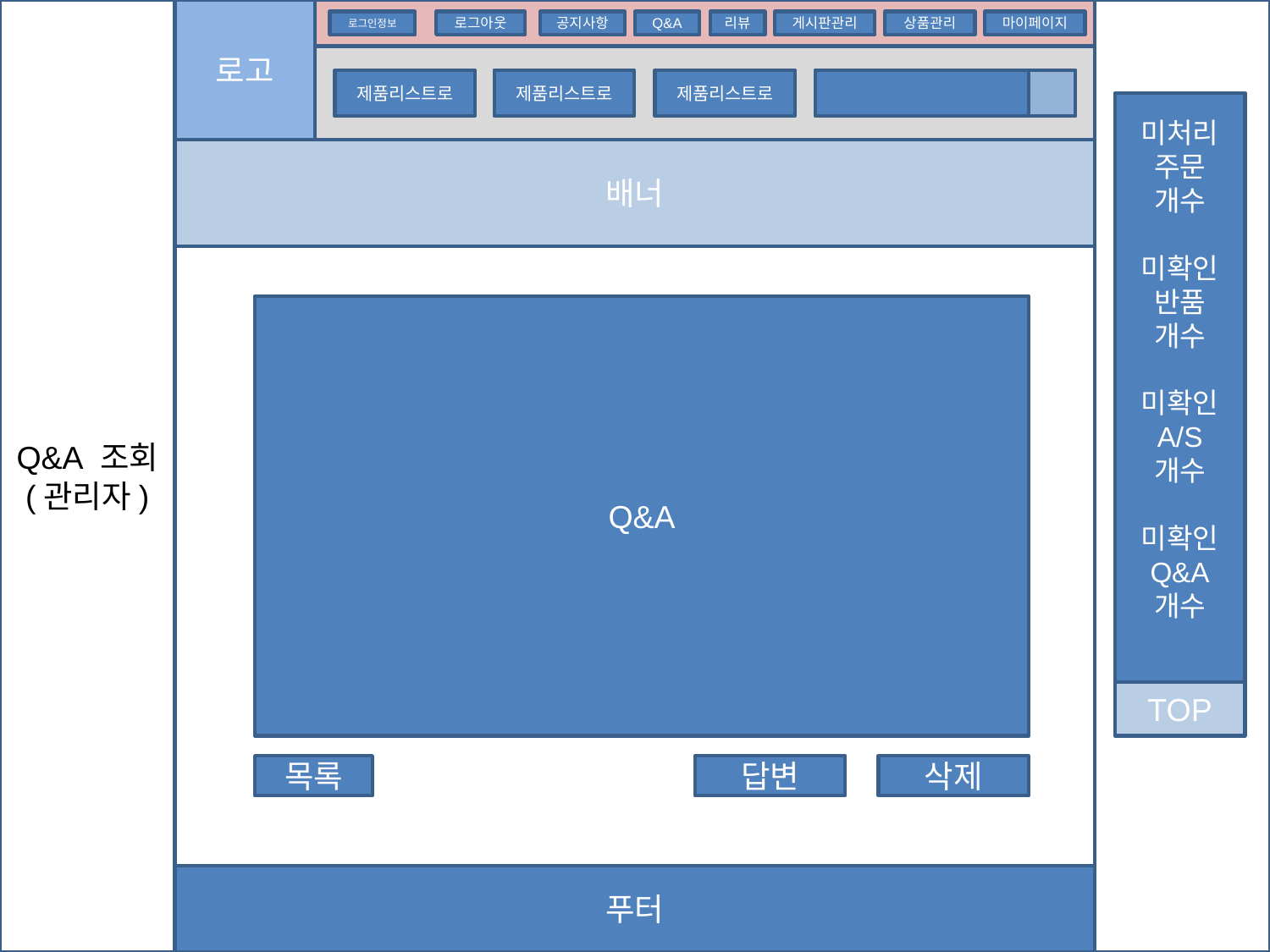

Q&A 조회
(관리자)

로고

제품리스트로
제품리스트로
제품리스트로

로그인정보
로그아웃
공지사항
Q&A
리뷰
게시판관리
상품관리
마이페이지

미처리 주문
개수

미확인 반품
개수

미확인 A/S
개수

미확인 Q&A
개수

TOP
배너
Q&A
목록
답변
삭제
푸터